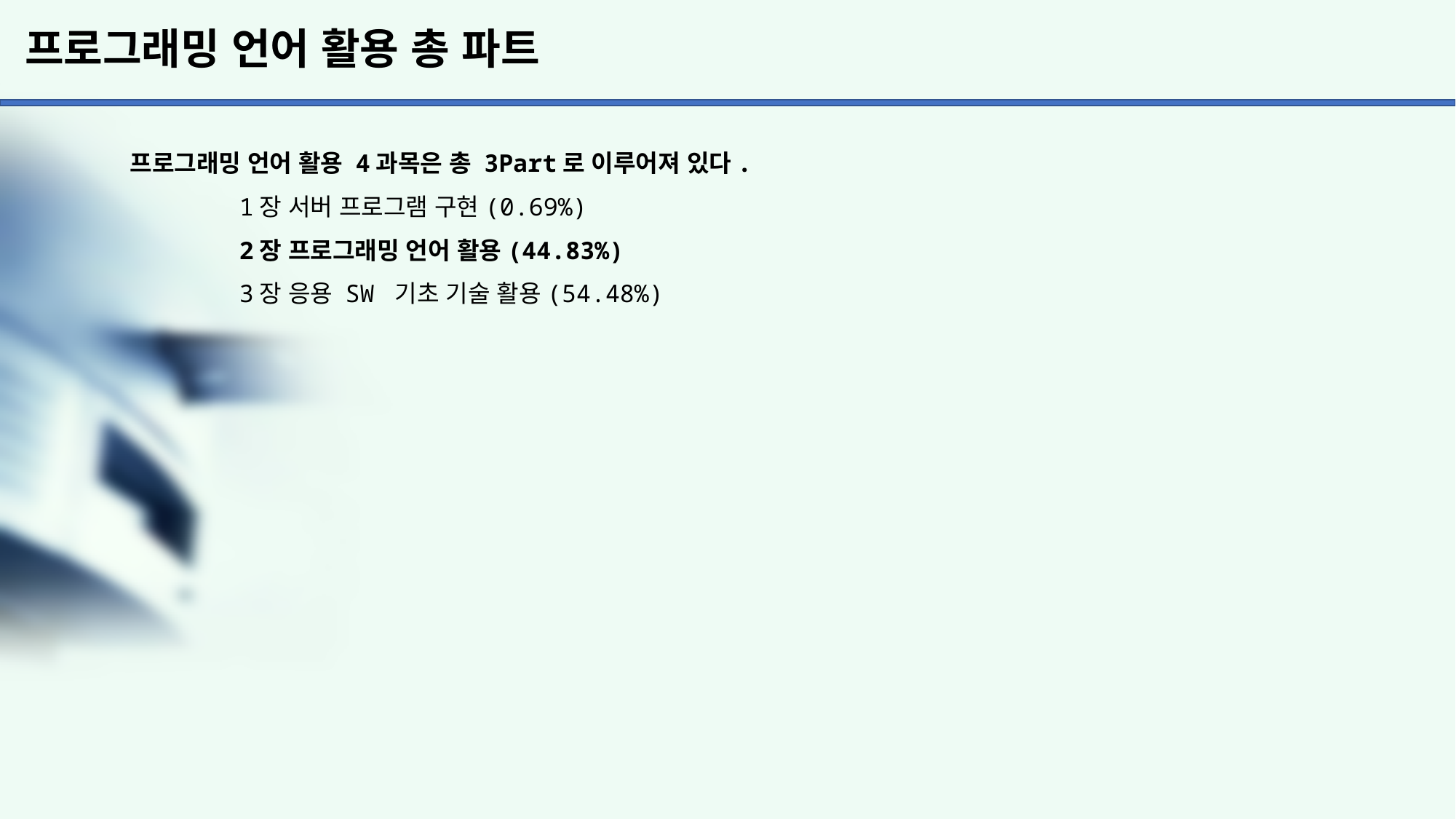

# 프로그래밍 언어 활용 총 파트
프로그래밍 언어 활용 4과목은 총 3Part로 이루어져 있다.
	1장 서버 프로그램 구현(0.69%)
	2장 프로그래밍 언어 활용(44.83%)
	3장 응용 SW 기초 기술 활용(54.48%)